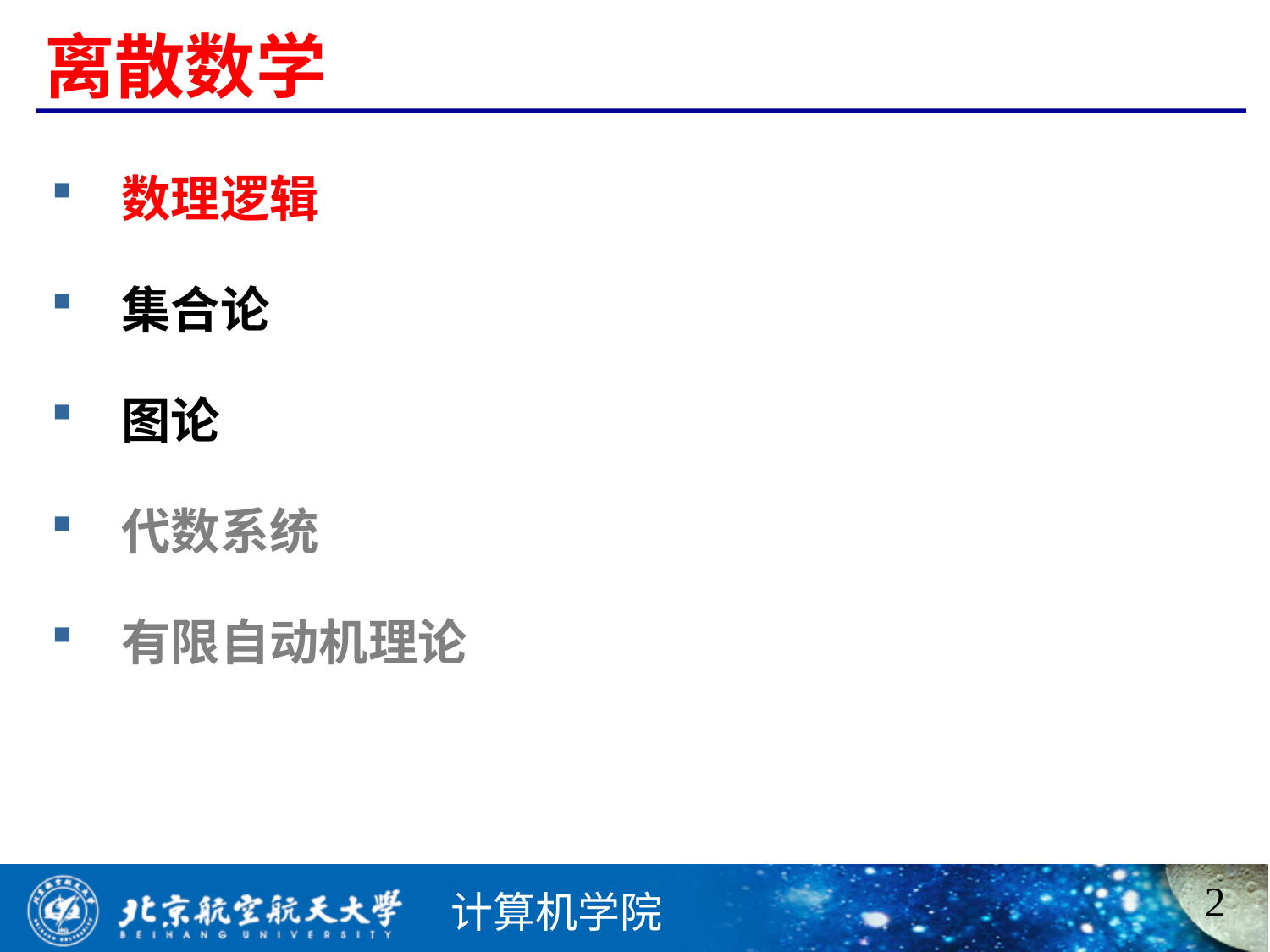

# 离散数学
 数理逻辑
 集合论
 图论
 代数系统
 有限自动机理论